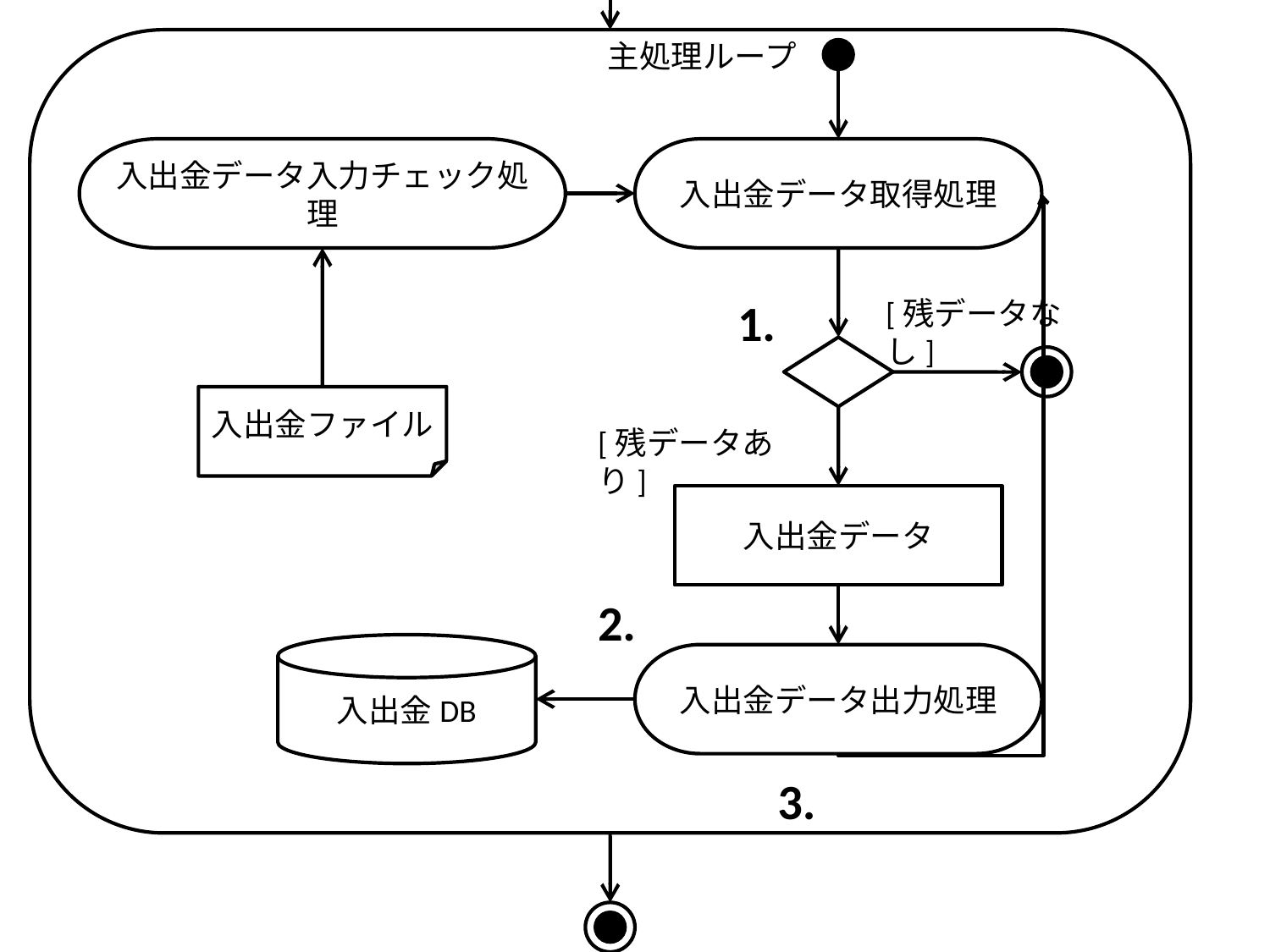

同期型ジョブ実行

主処理ループ

入出金データ入力チェック処理
入出金データ取得処理
1.
[残データなし]

入出金ファイル
[残データあり]
入出金データ
2.
入出金DB
入出金データ出力処理
3.

凡例
処理
データ
処理開始
処理終了
分岐
処理名
データ名